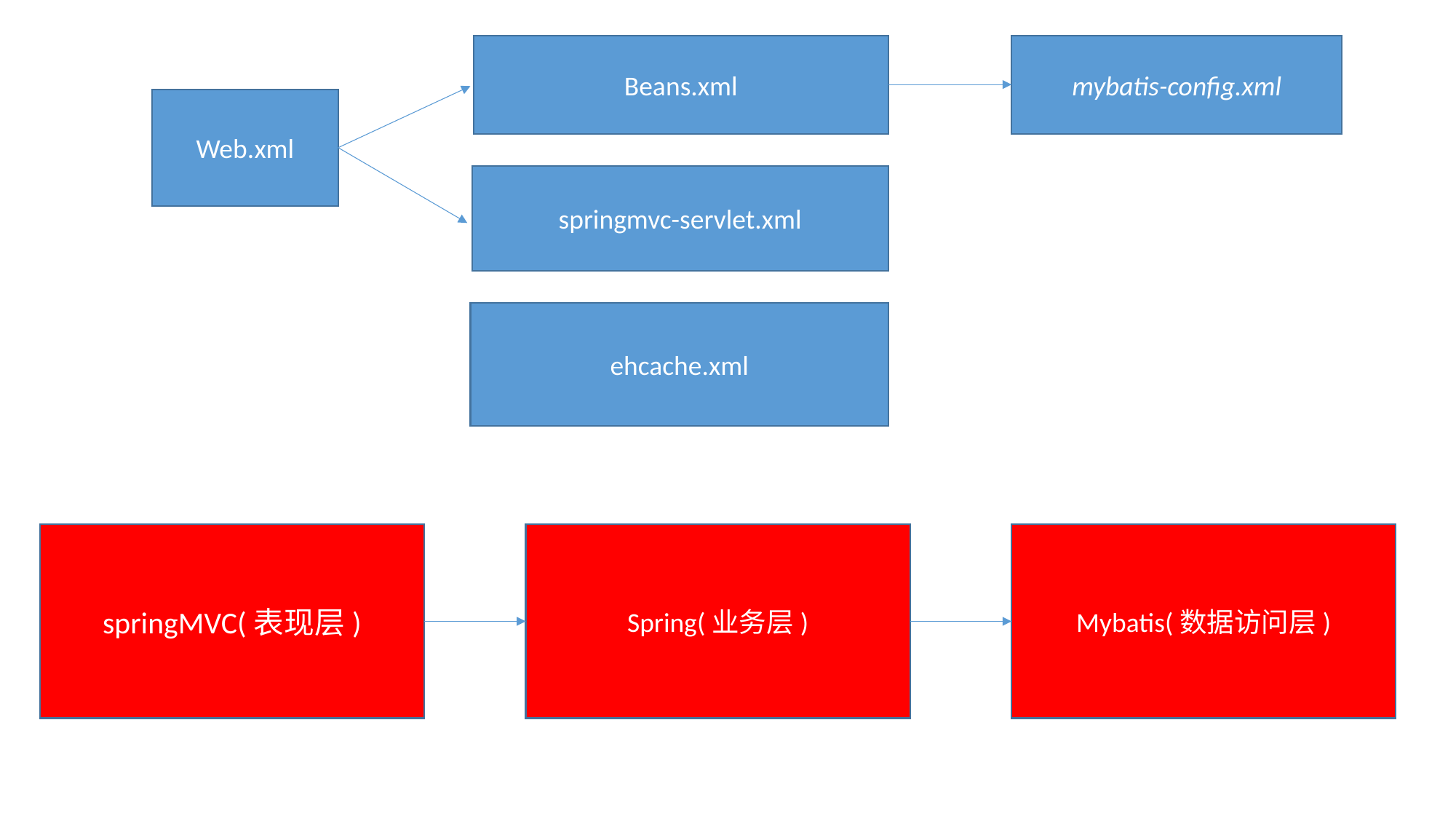

Beans.xml
mybatis-config.xml
Web.xml
springmvc-servlet.xml
ehcache.xml
springMVC(表现层)
Spring(业务层)
Mybatis(数据访问层)